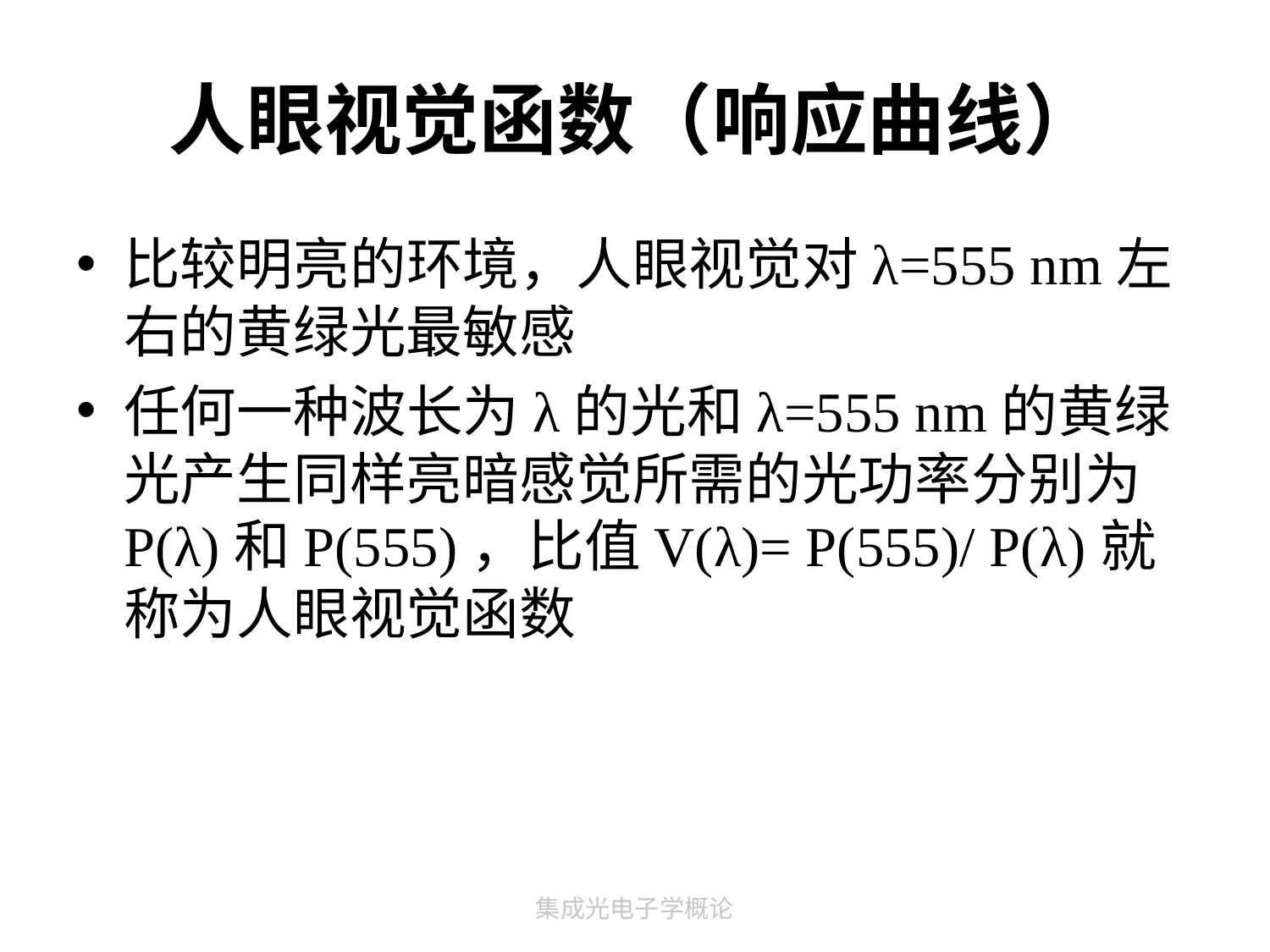

# 人眼视觉函数（响应曲线）
比较明亮的环境，人眼视觉对λ=555 nm左右的黄绿光最敏感
任何一种波长为λ的光和λ=555 nm的黄绿光产生同样亮暗感觉所需的光功率分别为P(λ)和P(555)，比值V(λ)= P(555)/ P(λ)就称为人眼视觉函数
集成光电子学概论
32